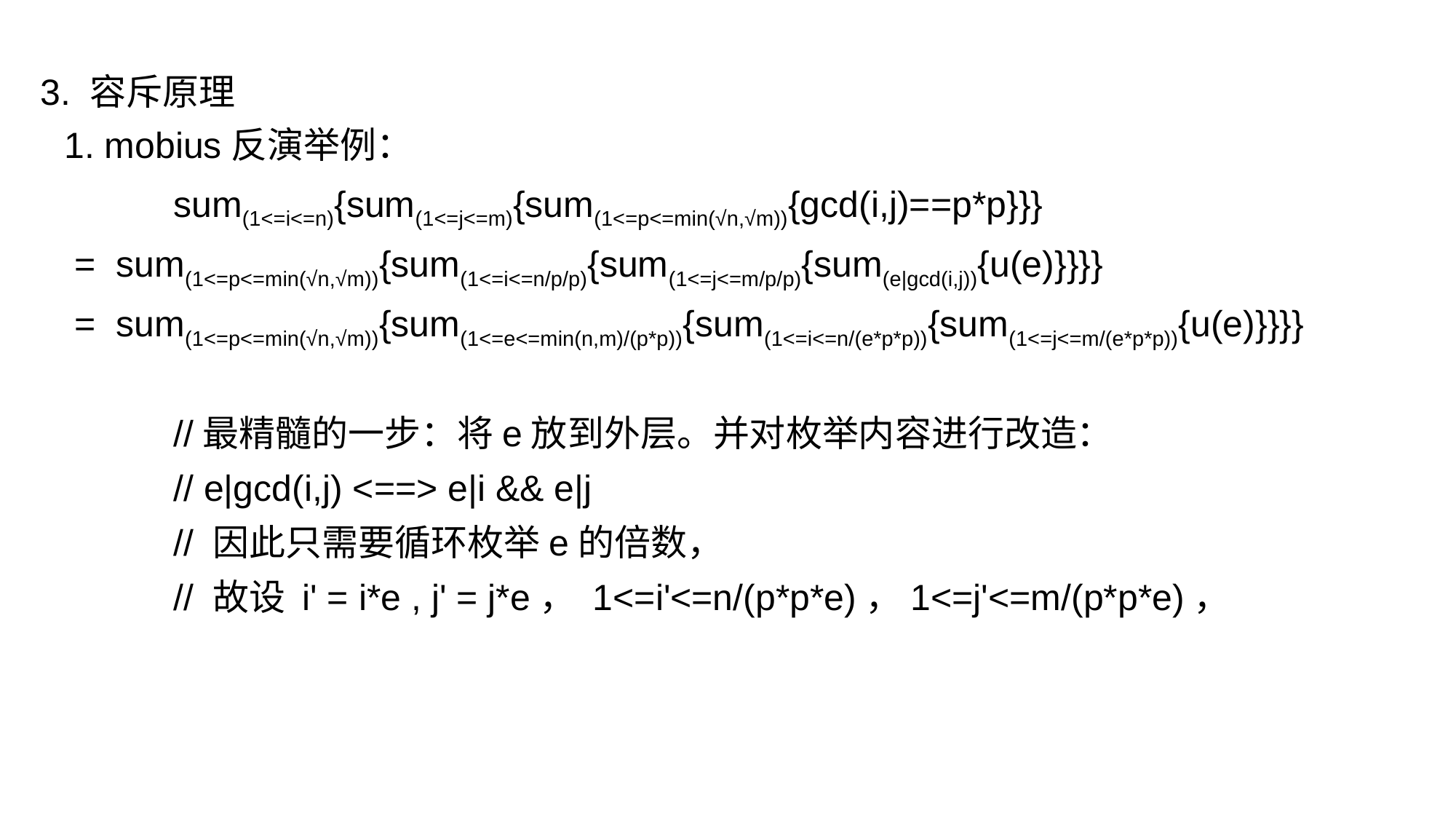

3. 容斥原理
1. mobius反演举例：
	sum(1<=i<=n){sum(1<=j<=m){sum(1<=p<=min(√n,√m)){gcd(i,j)==p*p}}}
 =  sum(1<=p<=min(√n,√m)){sum(1<=i<=n/p/p){sum(1<=j<=m/p/p){sum(e|gcd(i,j)){u(e)}}}}
 =  sum(1<=p<=min(√n,√m)){sum(1<=e<=min(n,m)/(p*p)){sum(1<=i<=n/(e*p*p)){sum(1<=j<=m/(e*p*p)){u(e)}}}}

	//最精髓的一步：将e放到外层。并对枚举内容进行改造：
	// e|gcd(i,j) <==> e|i && e|j
	// 因此只需要循环枚举e的倍数，
	// 故设 i' = i*e , j' = j*e， 1<=i'<=n/(p*p*e)，1<=j'<=m/(p*p*e)，